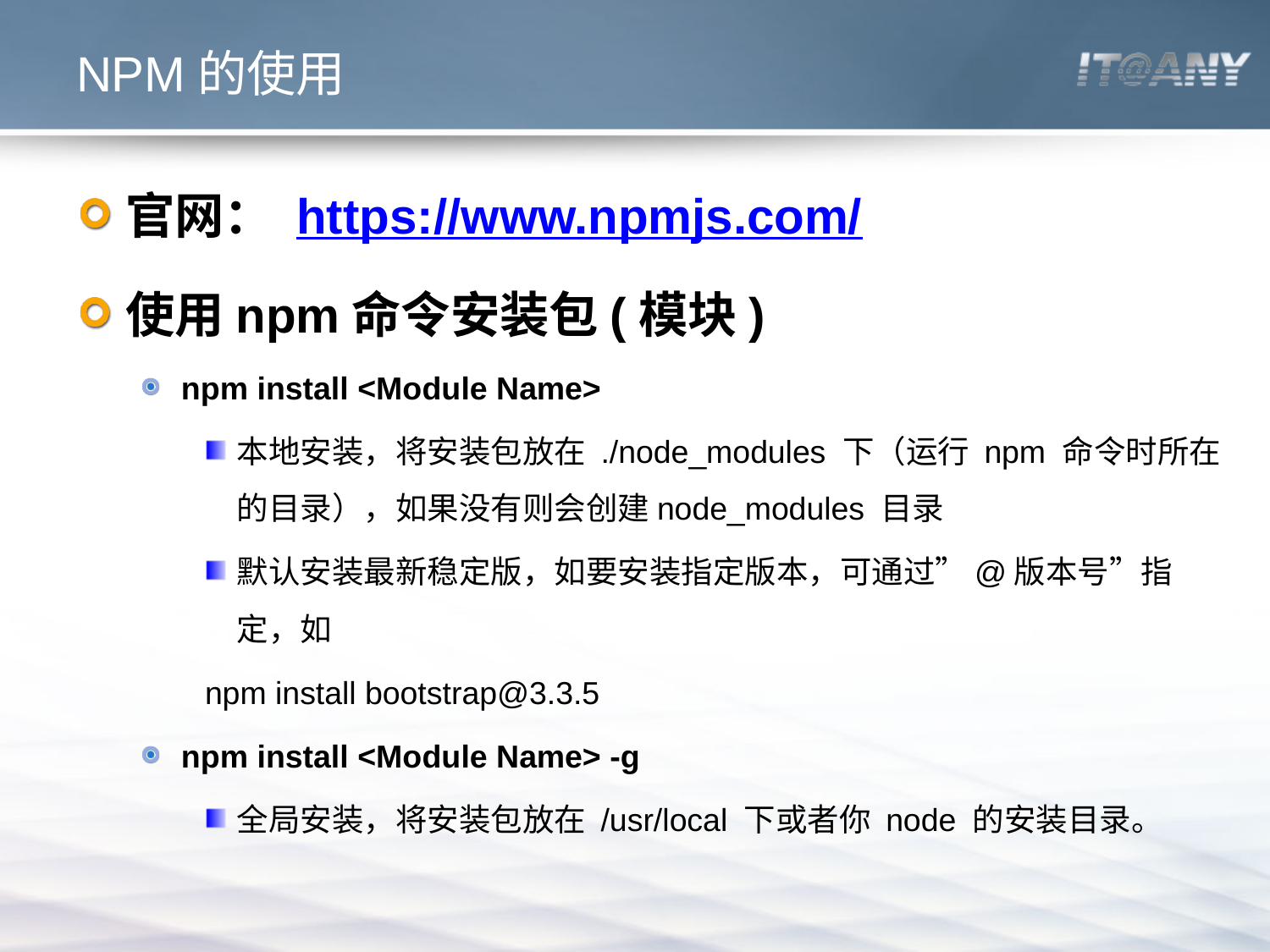

# NPM的使用
官网： https://www.npmjs.com/
使用npm命令安装包(模块)
npm install <Module Name>
本地安装，将安装包放在 ./node_modules 下（运行 npm 命令时所在的目录），如果没有则会创建node_modules 目录
默认安装最新稳定版，如要安装指定版本，可通过”@版本号”指定，如
npm install bootstrap@3.3.5
npm install <Module Name> -g
全局安装，将安装包放在 /usr/local 下或者你 node 的安装目录。